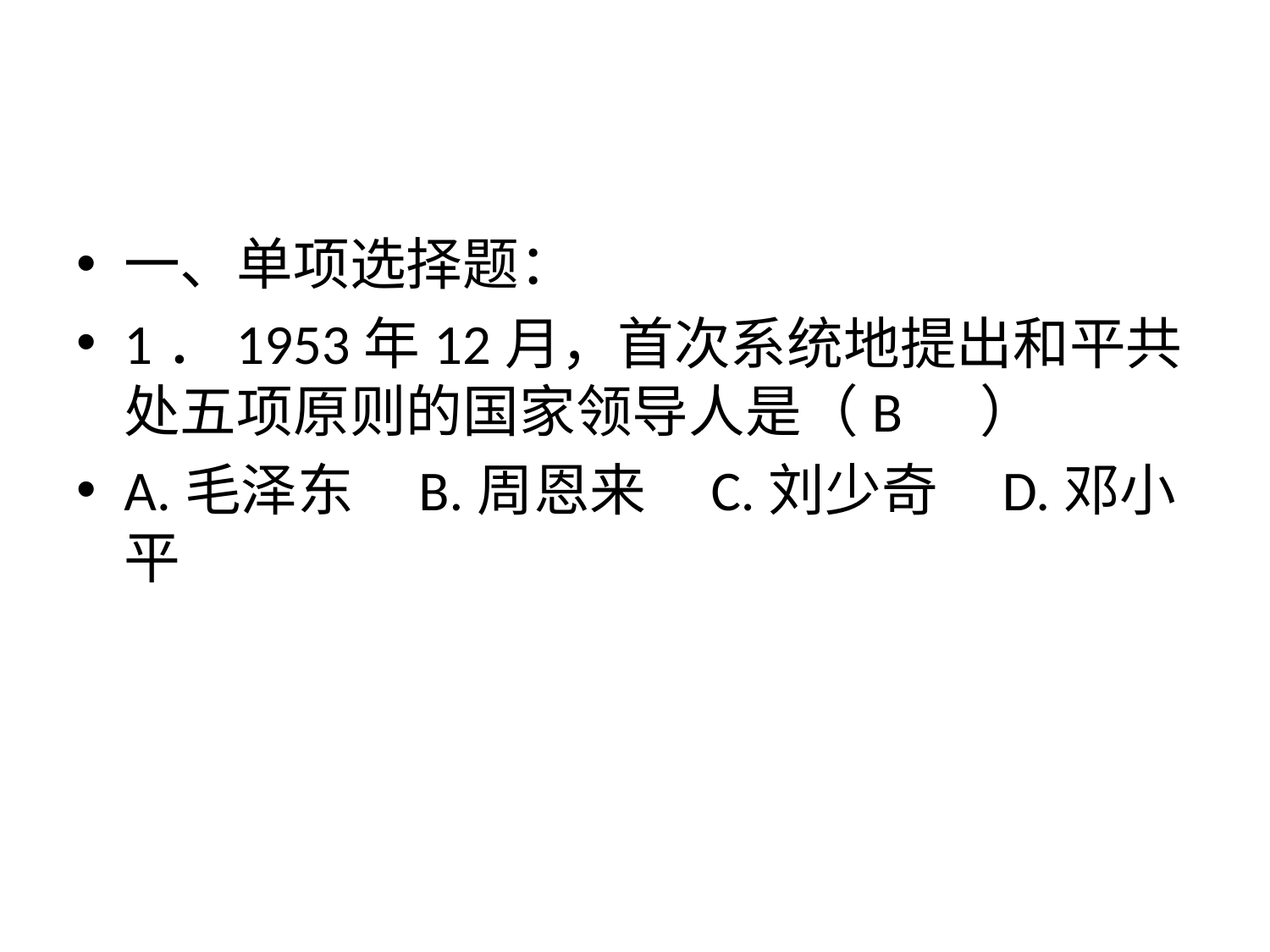

#
一、单项选择题：
1．1953年12月，首次系统地提出和平共处五项原则的国家领导人是（B     ）
A.毛泽东    B.周恩来    C.刘少奇    D.邓小平